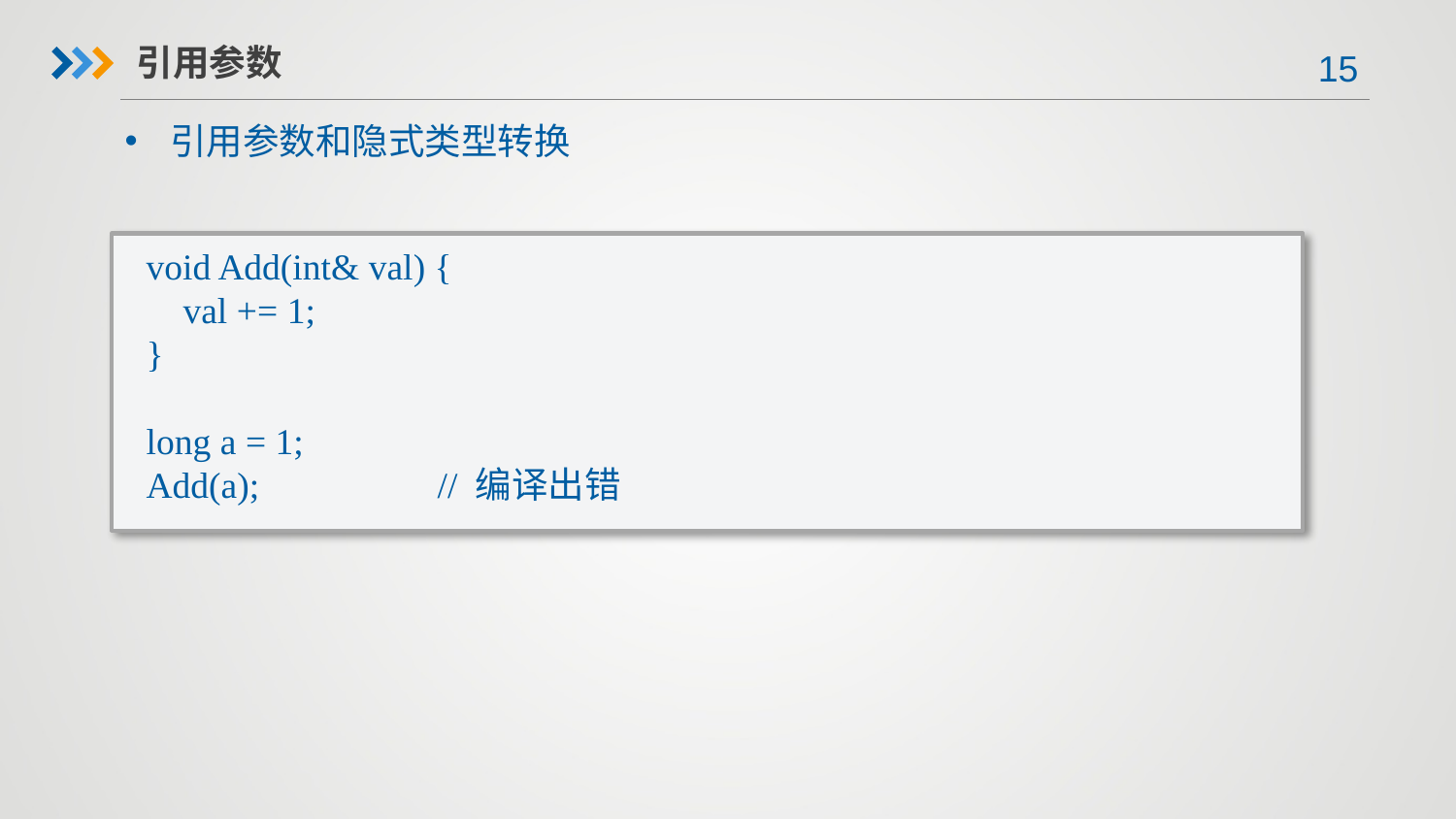

引用参数
引用参数和隐式类型转换

void Add(int& val) {
    val += 1;
}

long a = 1;
Add(a);		// 编译出错